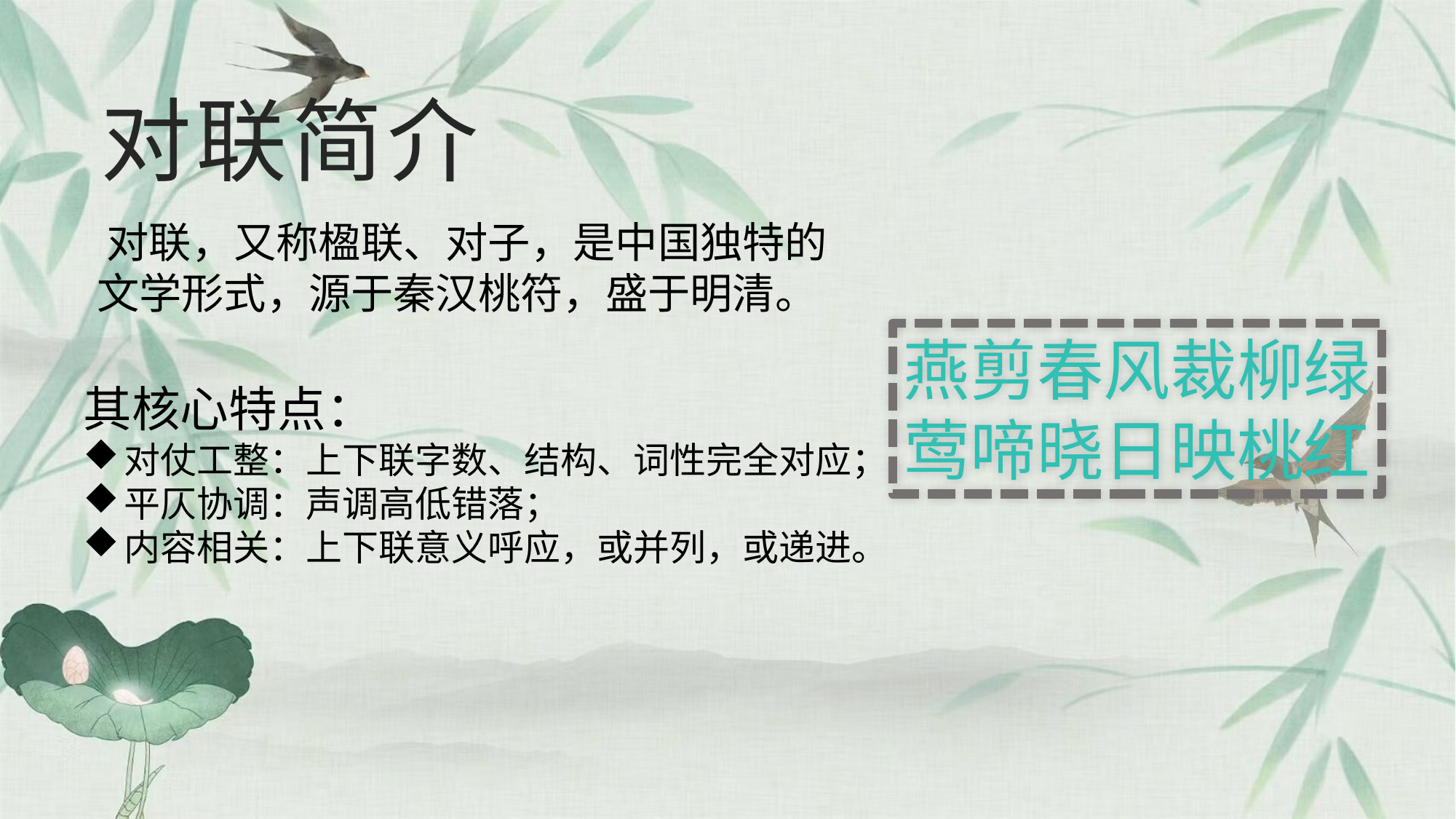

# 对联简介
 对联，又称楹联、对子，是中国独特的文学形式，源于秦汉桃符，盛于明清。

燕剪春风裁柳绿
莺啼晓日映桃红
其核心特点：
对仗工整：上下联字数、结构、词性完全对应；
平仄协调：声调高低错落；
内容相关：上下联意义呼应，或并列，或递进。